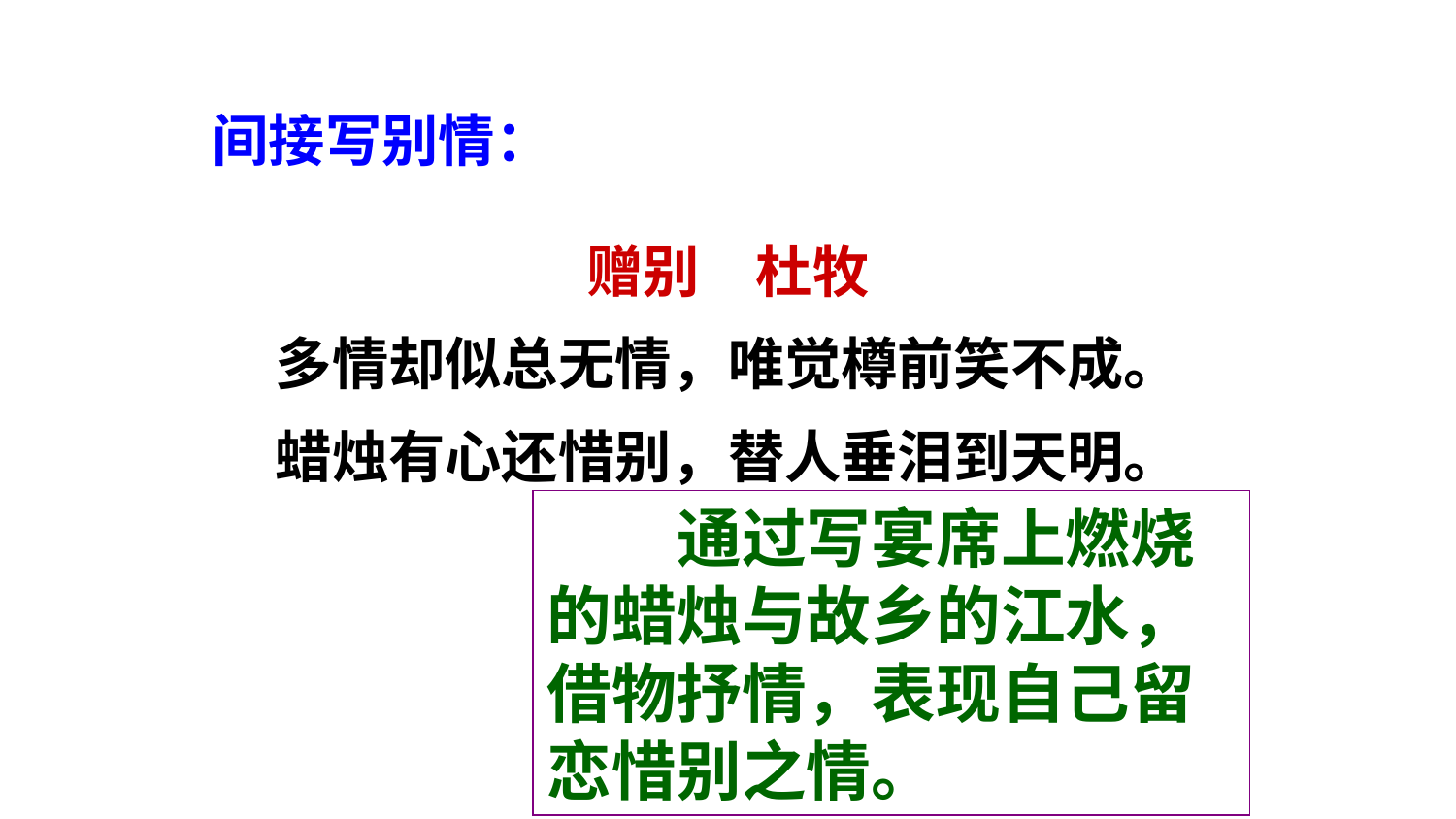

间接写别情：
赠别　杜牧
多情却似总无情，唯觉樽前笑不成。
蜡烛有心还惜别，替人垂泪到天明。
　　通过写宴席上燃烧的蜡烛与故乡的江水，借物抒情，表现自己留恋惜别之情。